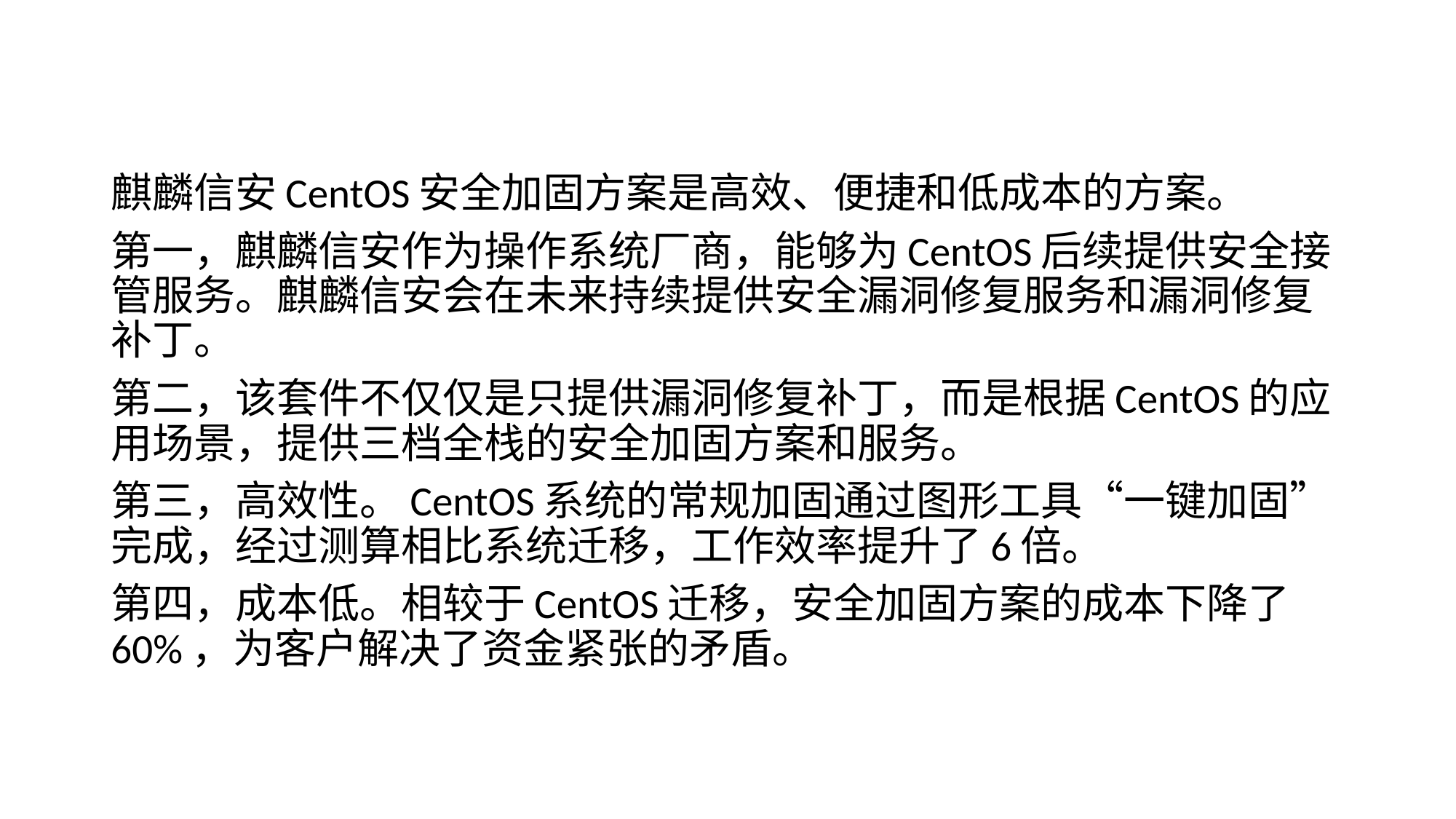

麒麟信安CentOS安全加固方案是高效、便捷和低成本的方案。
第一，麒麟信安作为操作系统厂商，能够为CentOS后续提供安全接管服务。麒麟信安会在未来持续提供安全漏洞修复服务和漏洞修复补丁。
第二，该套件不仅仅是只提供漏洞修复补丁，而是根据CentOS的应用场景，提供三档全栈的安全加固方案和服务。
第三，高效性。CentOS系统的常规加固通过图形工具“一键加固”完成，经过测算相比系统迁移，工作效率提升了6倍。
第四，成本低。相较于CentOS迁移，安全加固方案的成本下降了60%，为客户解决了资金紧张的矛盾。